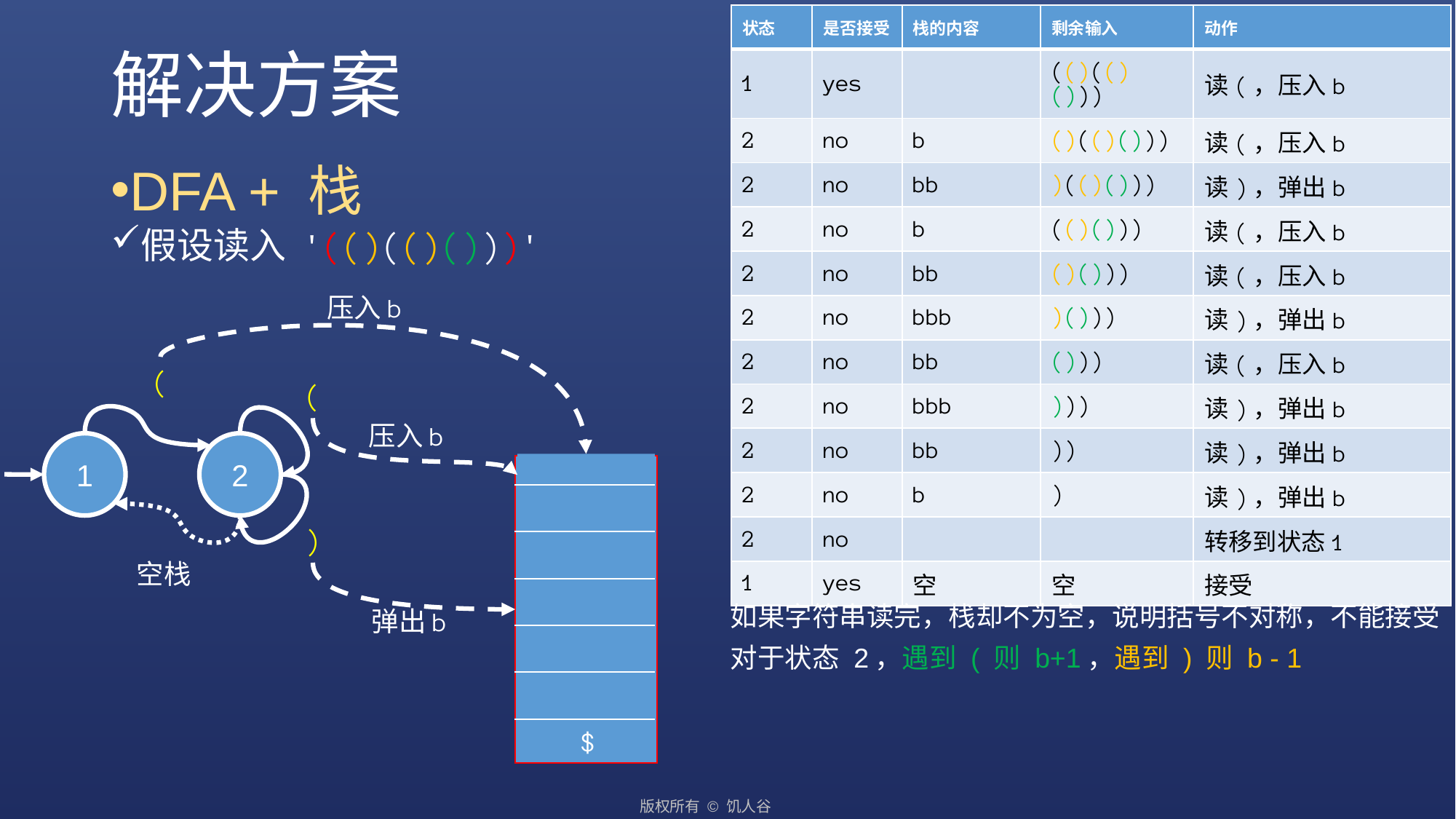

| 状态 | 是否接受 | 栈的内容 | 剩余输入 | 动作 |
| --- | --- | --- | --- | --- |
| 1 | yes |  | (()(()())) | 读(，压入b |
| 2 | no | b | ()(()())) | 读(，压入b |
| 2 | no | bb | )(()())) | 读)，弹出b |
| 2 | no | b | (()())) | 读(，压入b |
| 2 | no | bb | ()())) | 读(，压入b |
| 2 | no | bbb | )())) | 读)，弹出b |
| 2 | no | bb | ())) | 读(，压入b |
| 2 | no | bbb | ))) | 读)，弹出b |
| 2 | no | bb | )) | 读)，弹出b |
| 2 | no | b | ) | 读)，弹出b |
| 2 | no |  |  | 转移到状态1 |
| 1 | yes | 空 | 空 | 接受 |
# 解决方案
DFA + 栈
假设读入 '(()(()()))'
压入b
(
(
压入b
1
2

)
空栈
如果字符串读完，栈却不为空，说明括号不对称，不能接受
对于状态 2，遇到 ( 则 b+1，遇到 ) 则 b - 1
弹出b
$